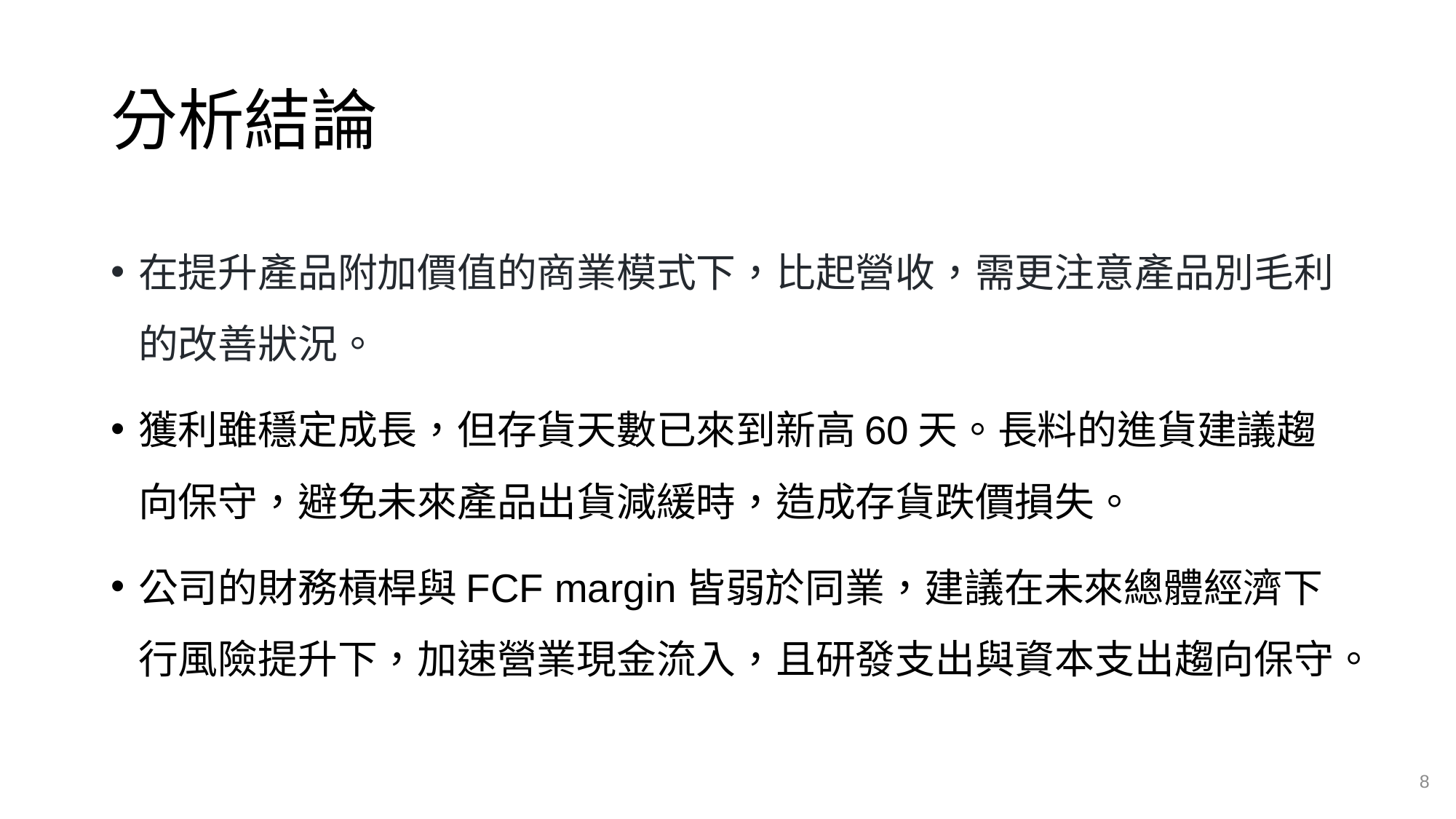

# 分析結論
在提升產品附加價值的商業模式下，比起營收，需更注意產品別毛利的改善狀況。
獲利雖穩定成長，但存貨天數已來到新高60天。長料的進貨建議趨向保守，避免未來產品出貨減緩時，造成存貨跌價損失。
公司的財務槓桿與FCF margin皆弱於同業，建議在未來總體經濟下行風險提升下，加速營業現金流入，且研發支出與資本支出趨向保守。

8